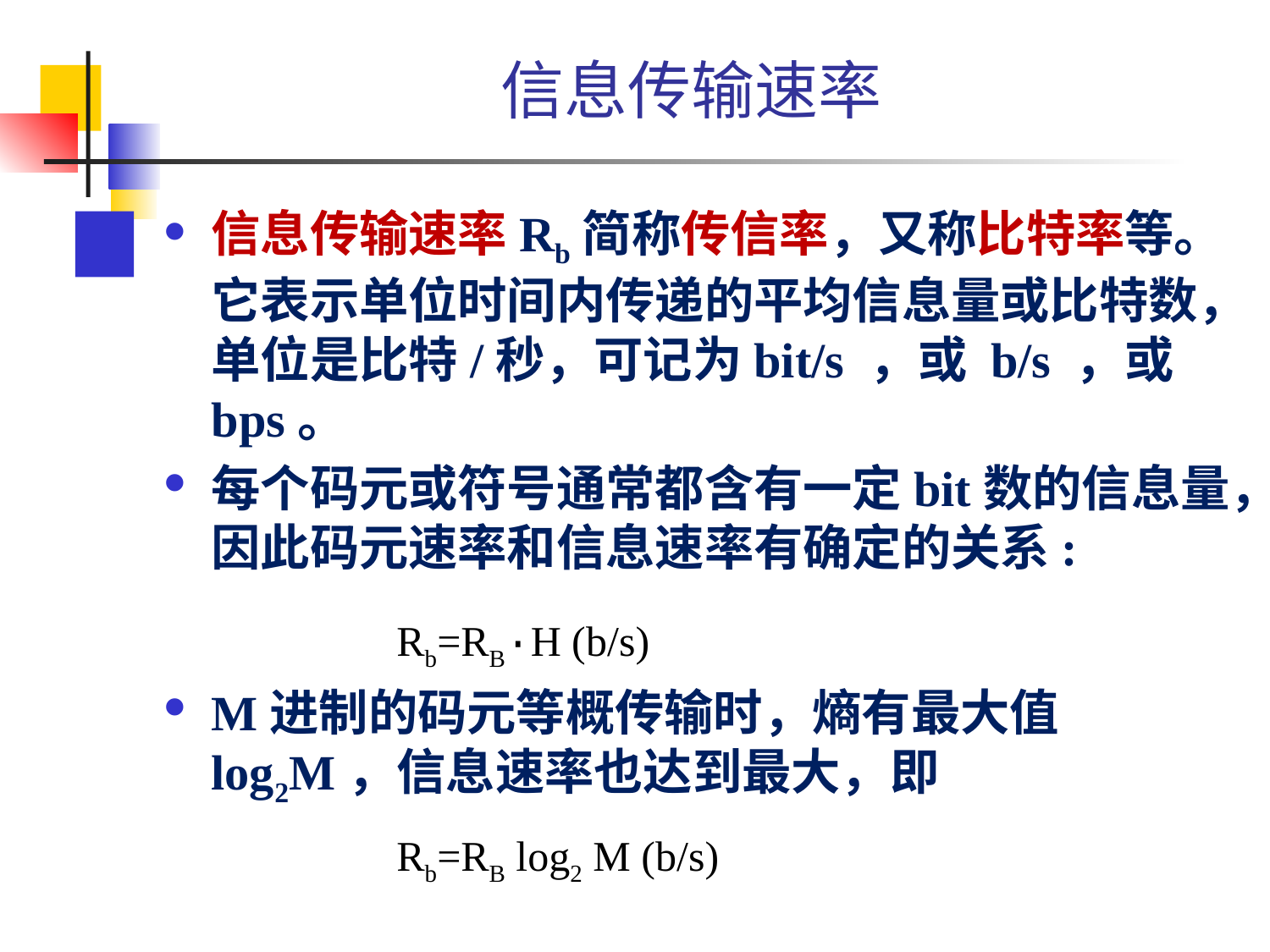

# 信息传输速率
信息传输速率Rb简称传信率，又称比特率等。它表示单位时间内传递的平均信息量或比特数，单位是比特/秒，可记为bit/s ，或 b/s ，或bps。
每个码元或符号通常都含有一定bit数的信息量，因此码元速率和信息速率有确定的关系:
                      Rb=RB·H (b/s)
M进制的码元等概传输时，熵有最大值log2M，信息速率也达到最大，即
                      Rb=RB log2 M (b/s)